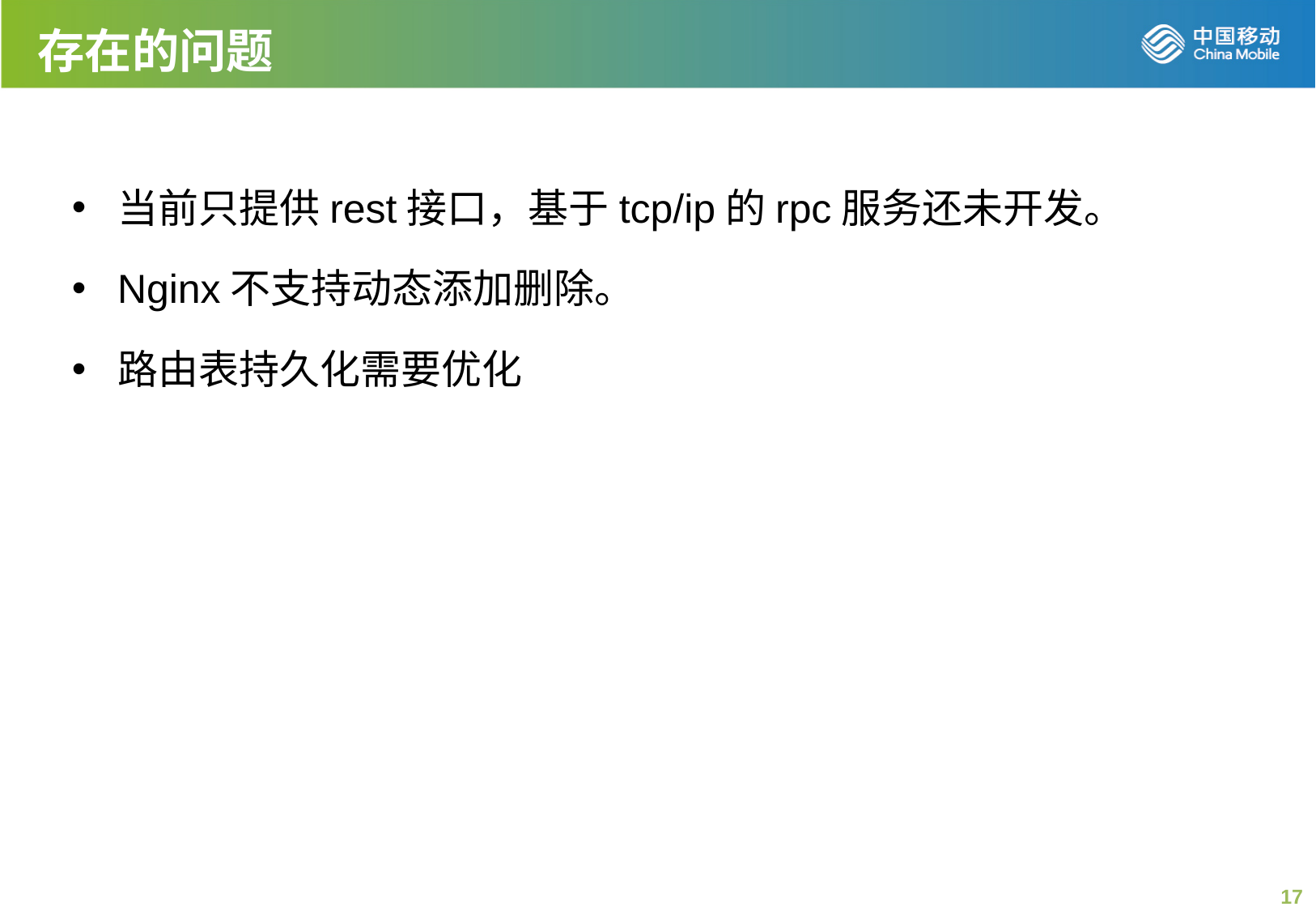

# 存在的问题
当前只提供rest接口，基于tcp/ip的rpc服务还未开发。
Nginx不支持动态添加删除。
路由表持久化需要优化